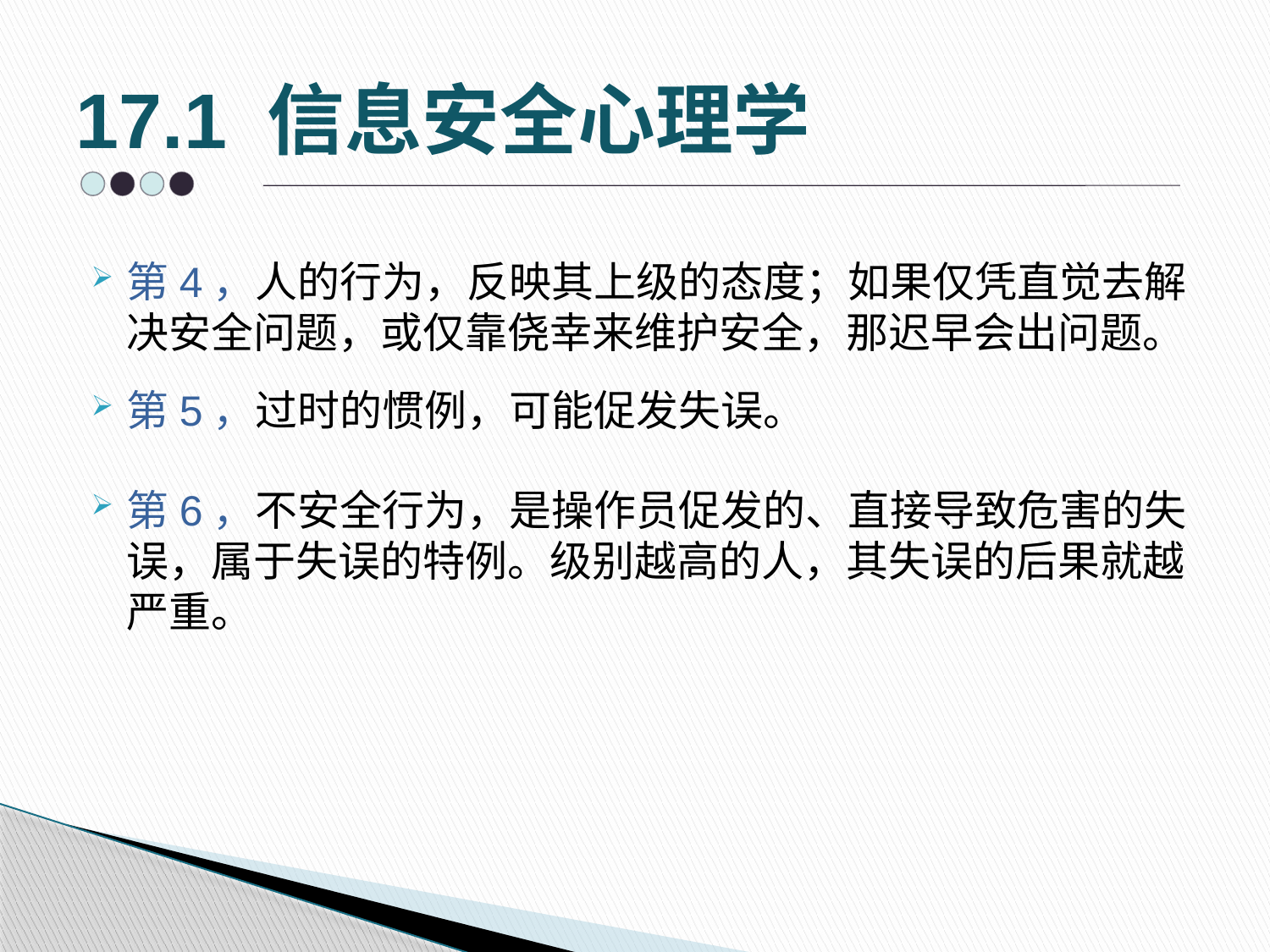

# 17.1 信息安全心理学

第4，人的行为，反映其上级的态度；如果仅凭直觉去解决安全问题，或仅靠侥幸来维护安全，那迟早会出问题。

第5，过时的惯例，可能促发失误。

第6，不安全行为，是操作员促发的、直接导致危害的失误，属于失误的特例。级别越高的人，其失误的后果就越严重。